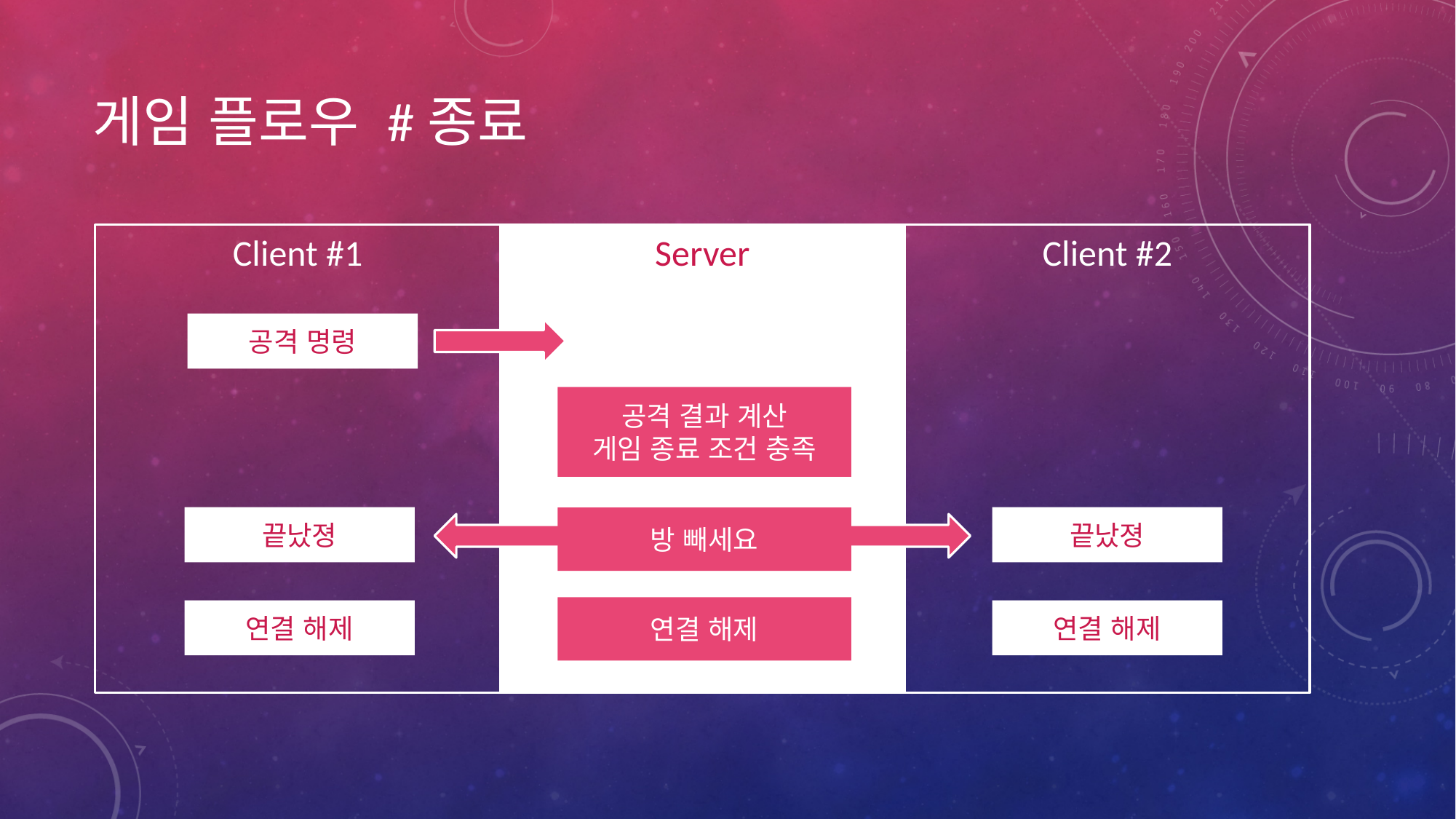

# 게임 플로우 #종료
Client #1
Server
Client #2
공격 명령

공격 결과 계산
게임 종료 조건 충족
끝났졍
끝났졍
방 빼세요

연결 해제
연결 해제
연결 해제